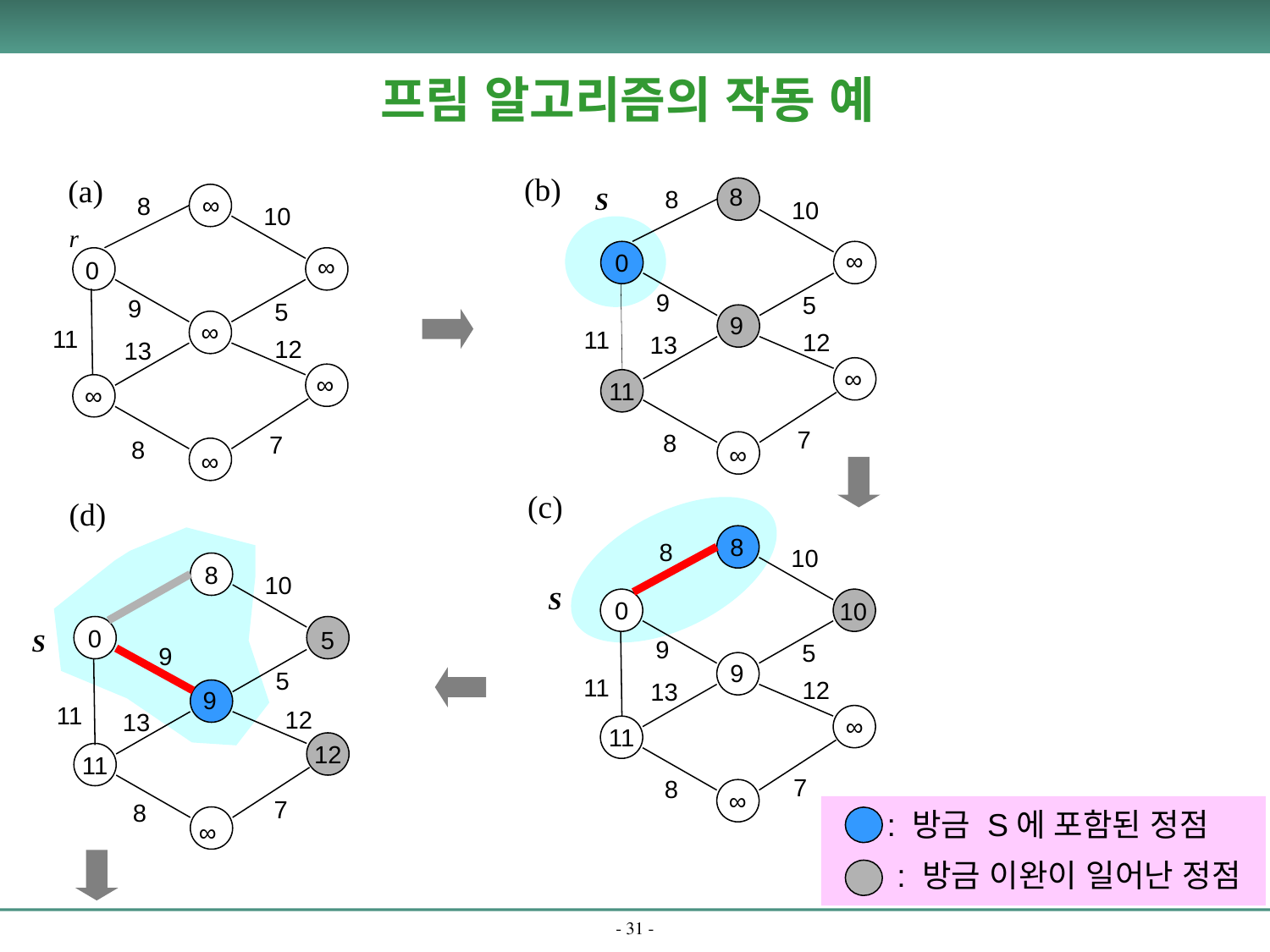

프림 알고리즘의 작동 예
(b)
(a)
8
8

S
∞
8

10
10

r
∞
0

∞

0

9

5
9

5
9

∞

11
11
12
13
12
13

∞

∞

11
∞

7
8
7
8

∞

∞

(c)
(d)

8

8
10

8

10

S

0

10
0

5
S

9

5
9

9

5

11
11

12
13
9

12
13
∞

11
12

11

7

8

∞

7
8

: 방금 S에 포함된 정점

∞
: 방금 이완이 일어난 정점